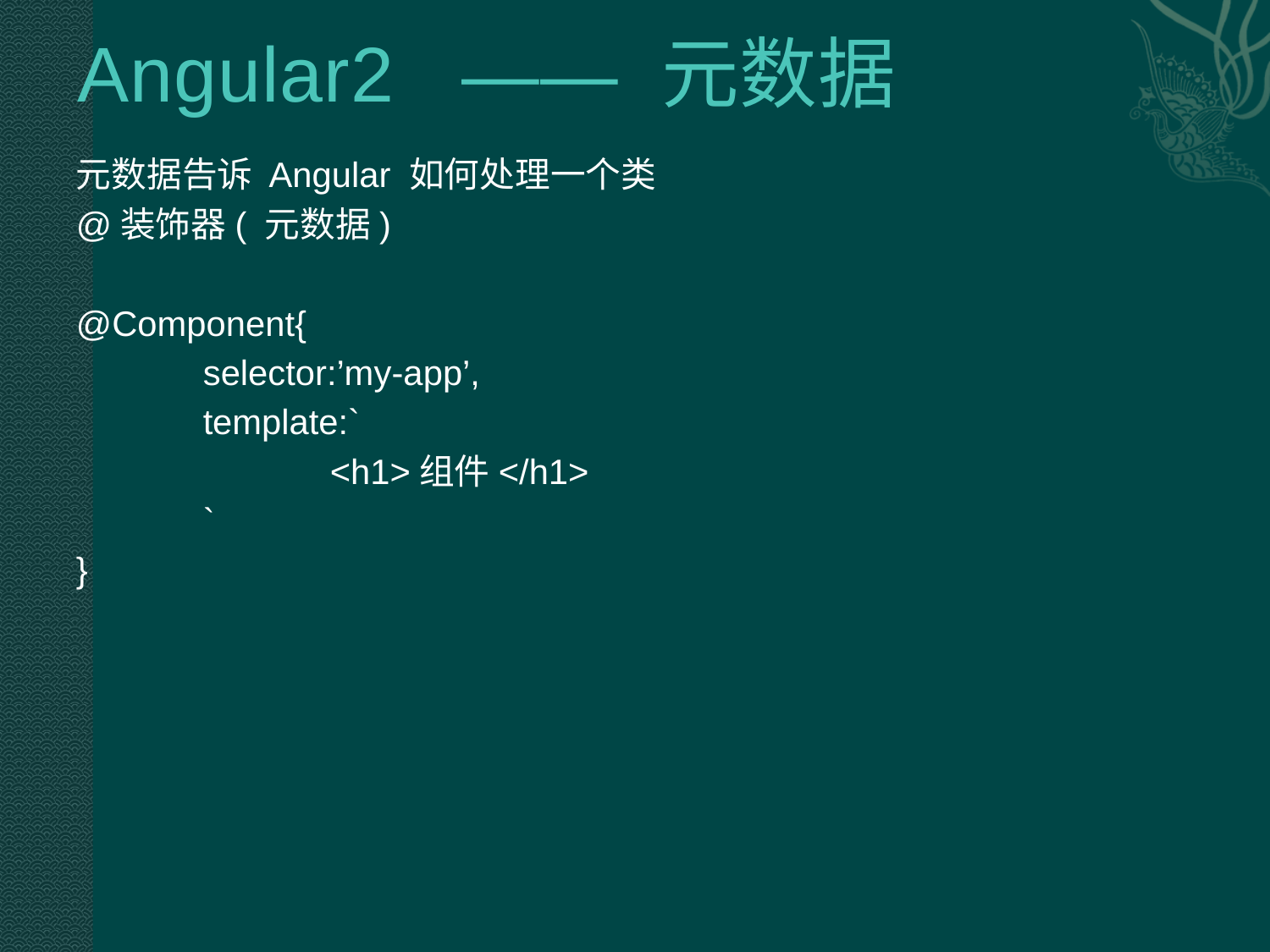

# Angular2   —— 元数据
元数据告诉 Angular 如何处理一个类
@装饰器( 元数据)

@Component{
	selector:’my-app’,
	template:`
		<h1>组件</h1>
	`
}